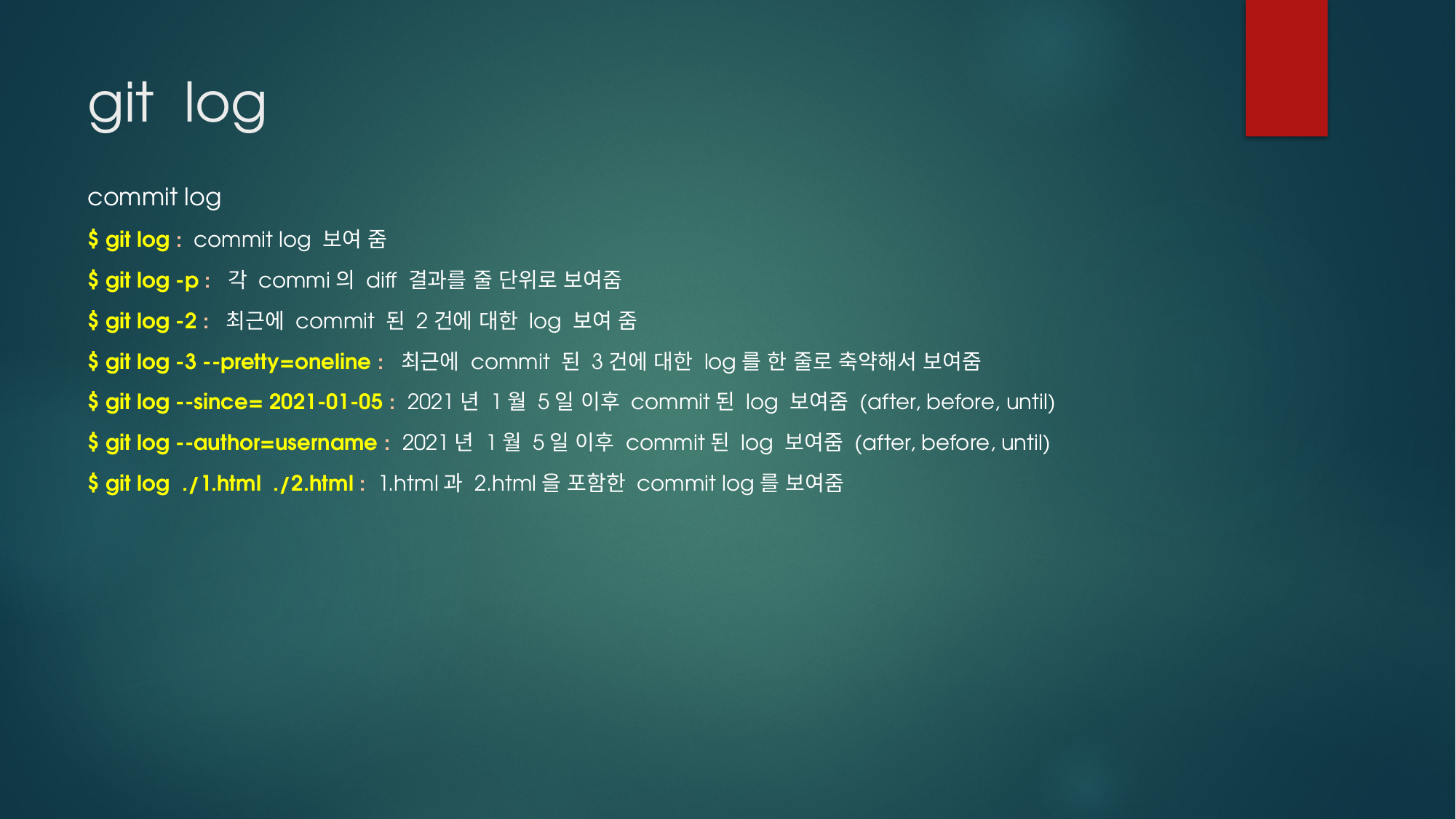

# git  log
commit log
$ git log :  commit log 보여 줌
$ git log -p :  각 commi의 diff 결과를 줄 단위로 보여줌
$ git log -2 :  최근에 commit 된 2건에 대한 log 보여 줌
$ git log -3 --pretty=oneline :  최근에 commit 된 3건에 대한 log를 한 줄로 축약해서 보여줌
$ git log --since= 2021-01-05 :  2021년 1월 5일 이후 commit된 log 보여줌 (after, before, until)
$ git log --author=username :  2021년 1월 5일 이후 commit된 log 보여줌 (after, before, until)
$ git log  ./1.html  ./2.html :  1.html과 2.html을 포함한 commit log를 보여줌